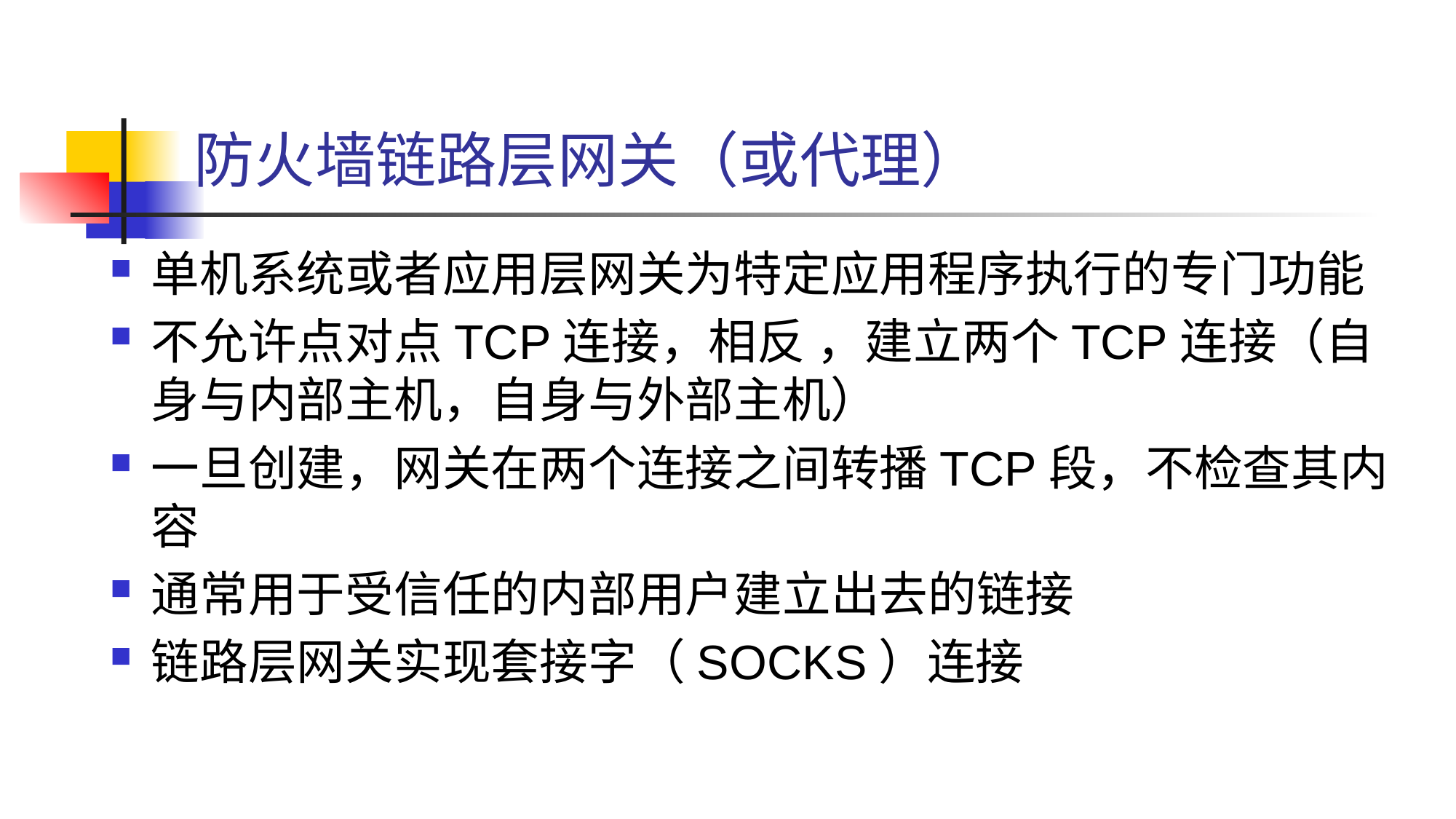

# 防火墙链路层网关（或代理）
单机系统或者应用层网关为特定应用程序执行的专门功能
不允许点对点TCP连接，相反 ，建立两个TCP连接（自身与内部主机，自身与外部主机）
一旦创建，网关在两个连接之间转播TCP段，不检查其内容
通常用于受信任的内部用户建立出去的链接
链路层网关实现套接字（SOCKS）连接